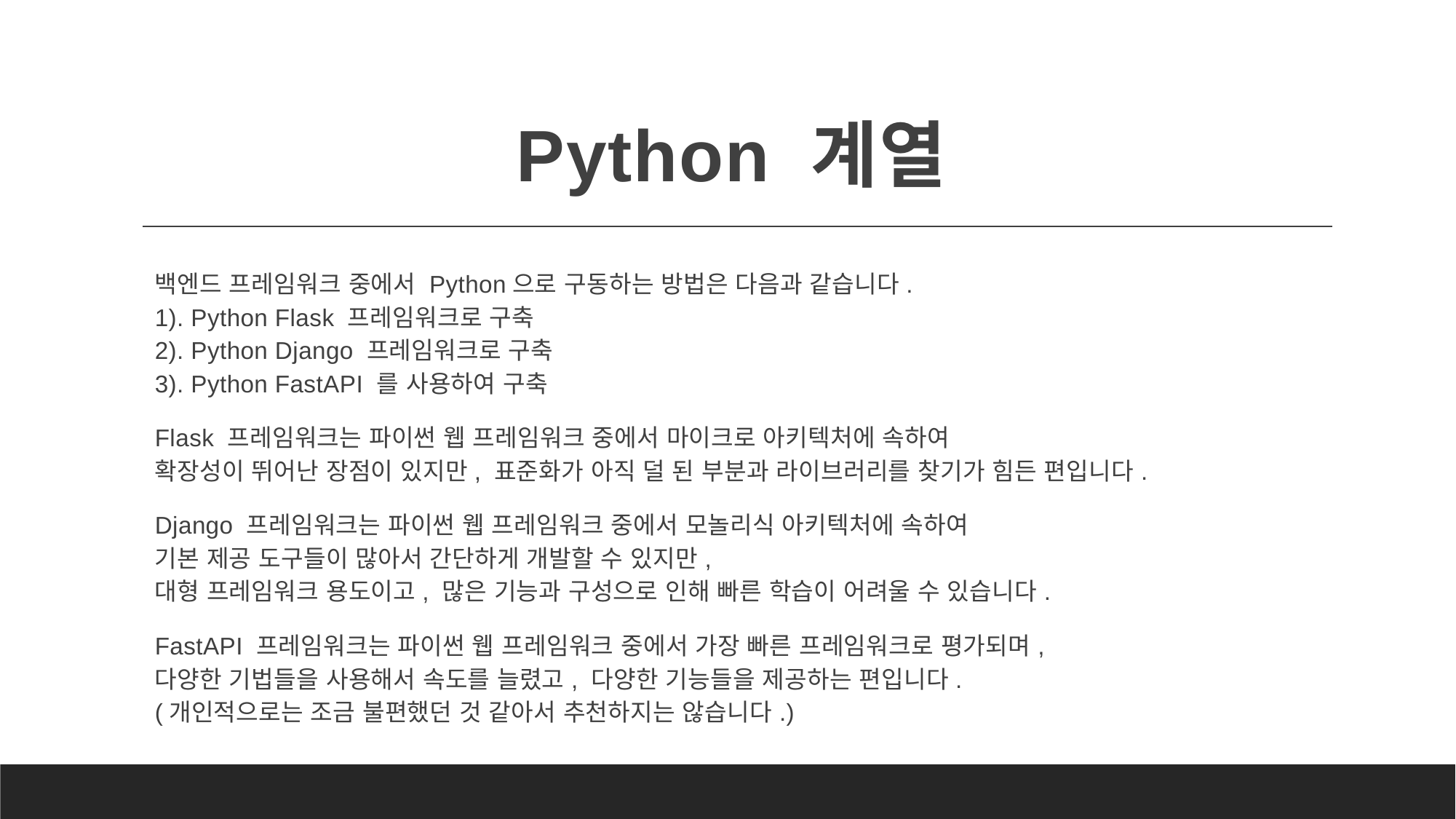

# Python 계열
백엔드 프레임워크 중에서 Python으로 구동하는 방법은 다음과 같습니다.
1). Python Flask 프레임워크로 구축
2). Python Django 프레임워크로 구축
3). Python FastAPI 를 사용하여 구축
Flask 프레임워크는 파이썬 웹 프레임워크 중에서 마이크로 아키텍처에 속하여
확장성이 뛰어난 장점이 있지만, 표준화가 아직 덜 된 부분과 라이브러리를 찾기가 힘든 편입니다.
Django 프레임워크는 파이썬 웹 프레임워크 중에서 모놀리식 아키텍처에 속하여
기본 제공 도구들이 많아서 간단하게 개발할 수 있지만,
대형 프레임워크 용도이고, 많은 기능과 구성으로 인해 빠른 학습이 어려울 수 있습니다.
FastAPI 프레임워크는 파이썬 웹 프레임워크 중에서 가장 빠른 프레임워크로 평가되며,
다양한 기법들을 사용해서 속도를 늘렸고, 다양한 기능들을 제공하는 편입니다.
(개인적으로는 조금 불편했던 것 같아서 추천하지는 않습니다.)